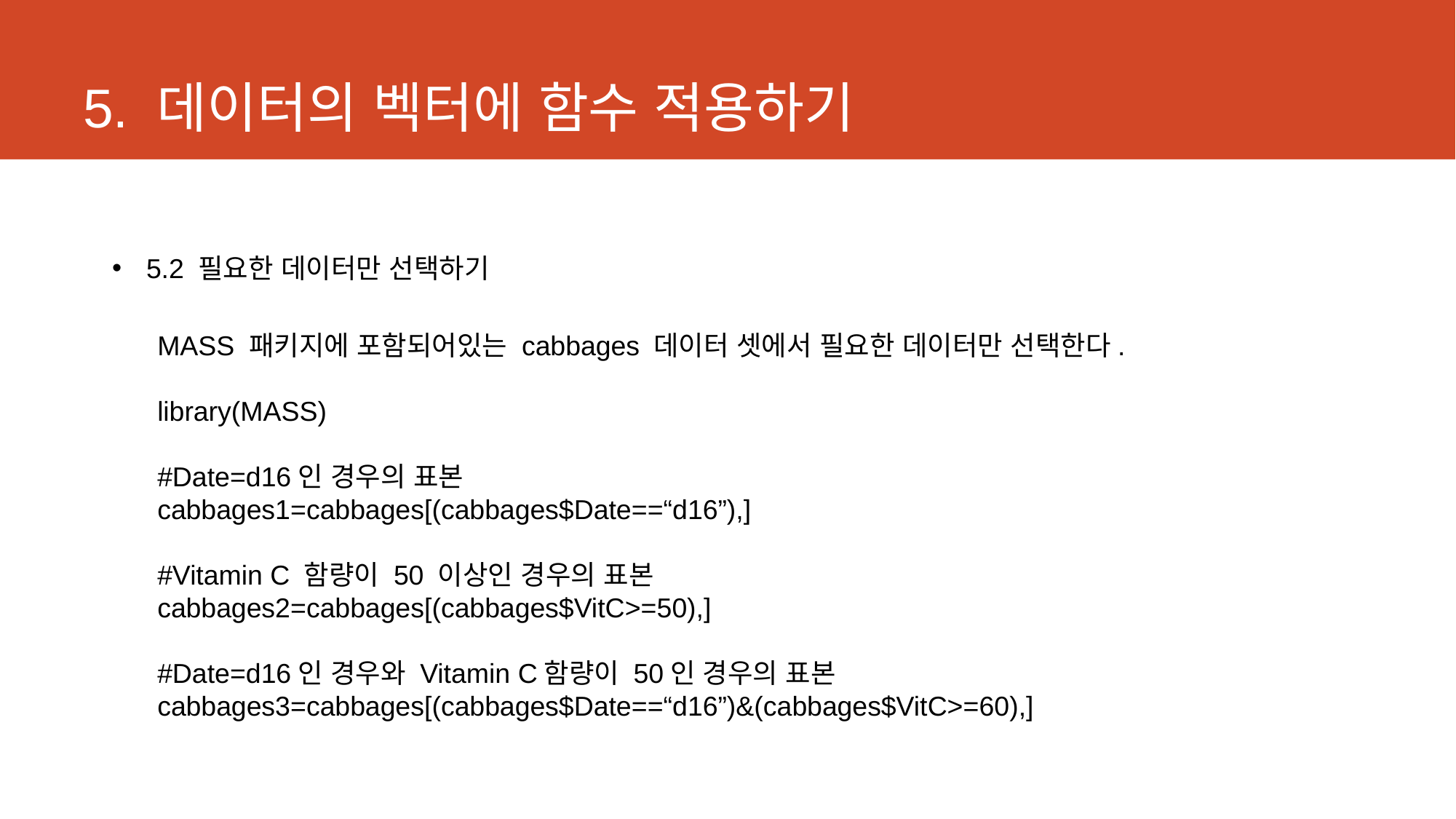

# 5. 데이터의 벡터에 함수 적용하기
5.2 필요한 데이터만 선택하기
MASS 패키지에 포함되어있는 cabbages 데이터 셋에서 필요한 데이터만 선택한다.

library(MASS)

#Date=d16인 경우의 표본
cabbages1=cabbages[(cabbages$Date==“d16”),]

#Vitamin C 함량이 50 이상인 경우의 표본
cabbages2=cabbages[(cabbages$VitC>=50),]

#Date=d16인 경우와 Vitamin C함량이 50인 경우의 표본
cabbages3=cabbages[(cabbages$Date==“d16”)&(cabbages$VitC>=60),]